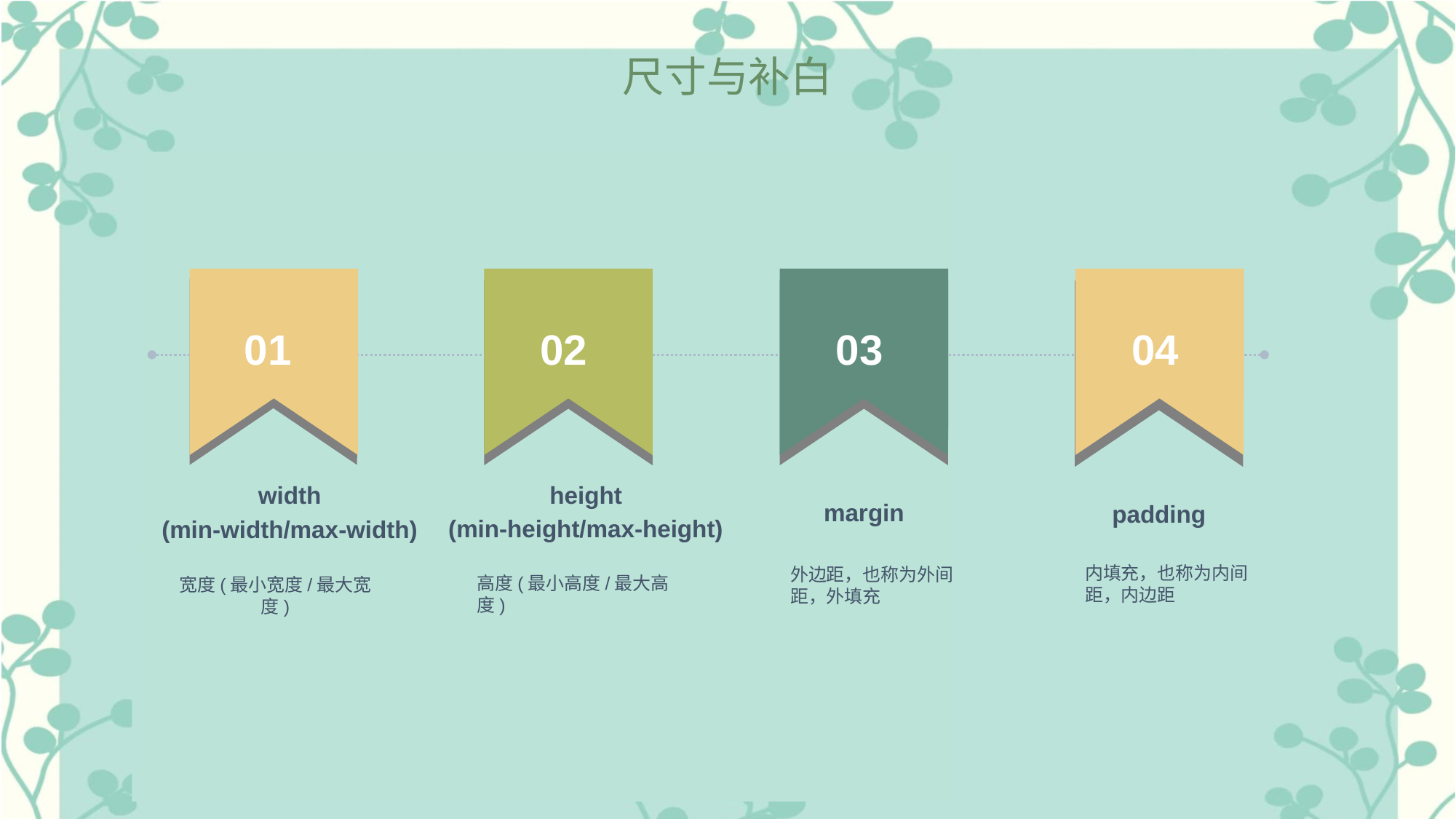

尺寸与补白

01
02
03
04
width
(min-width/max-width)
height
(min-height/max-height)

margin
padding
内填充，也称为内间距，内边距
外边距，也称为外间距，外填充
高度(最小高度/最大高度)
宽度(最小宽度/最大宽度)